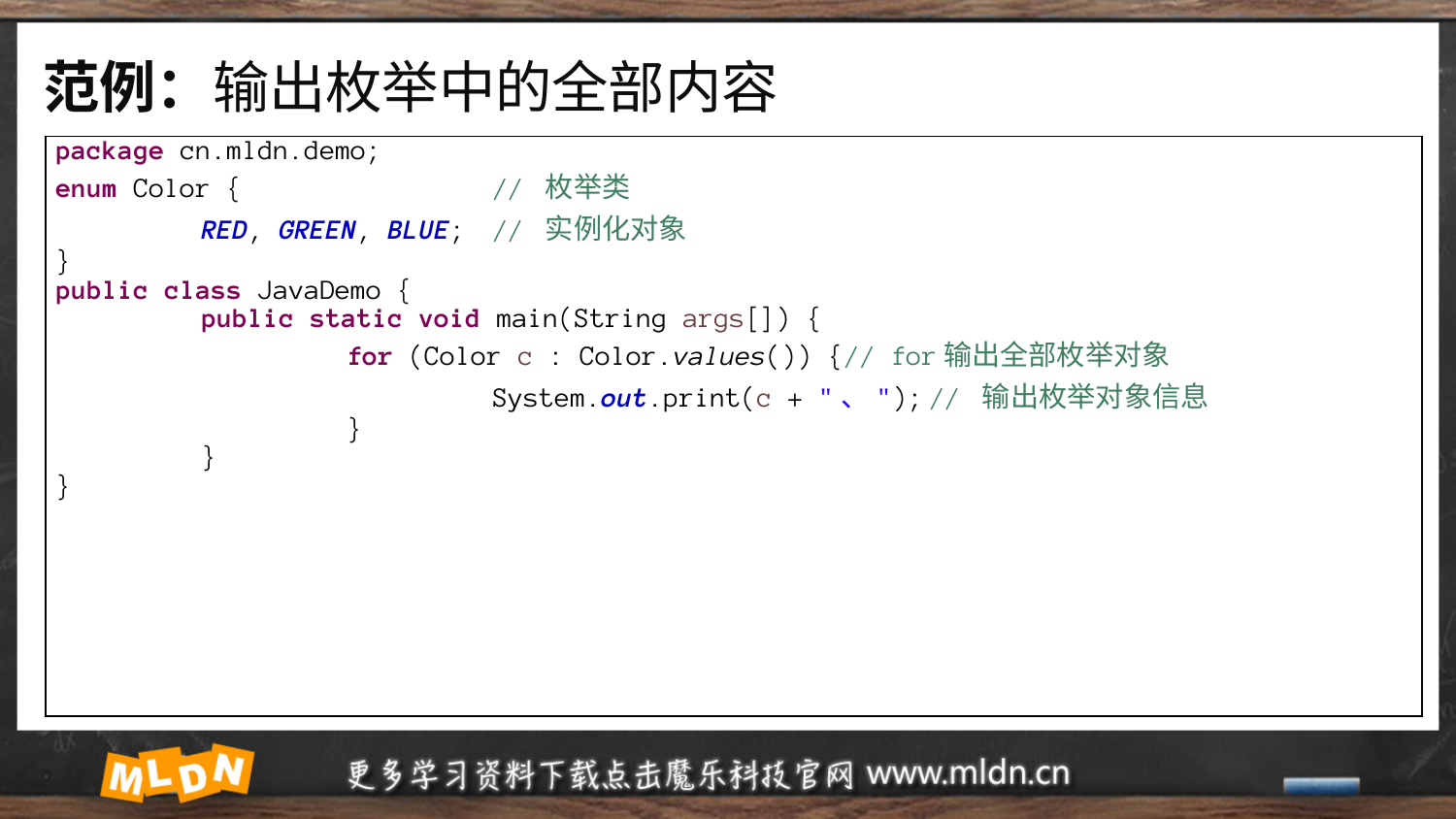

# 范例：输出枚举中的全部内容
| package cn.mldn.demo; enum Color { // 枚举类 RED, GREEN, BLUE; // 实例化对象 } public class JavaDemo { public static void main(String args[]) { for (Color c : Color.values()) {// for输出全部枚举对象 System.out.print(c + "、"); // 输出枚举对象信息 } } } |
| --- |